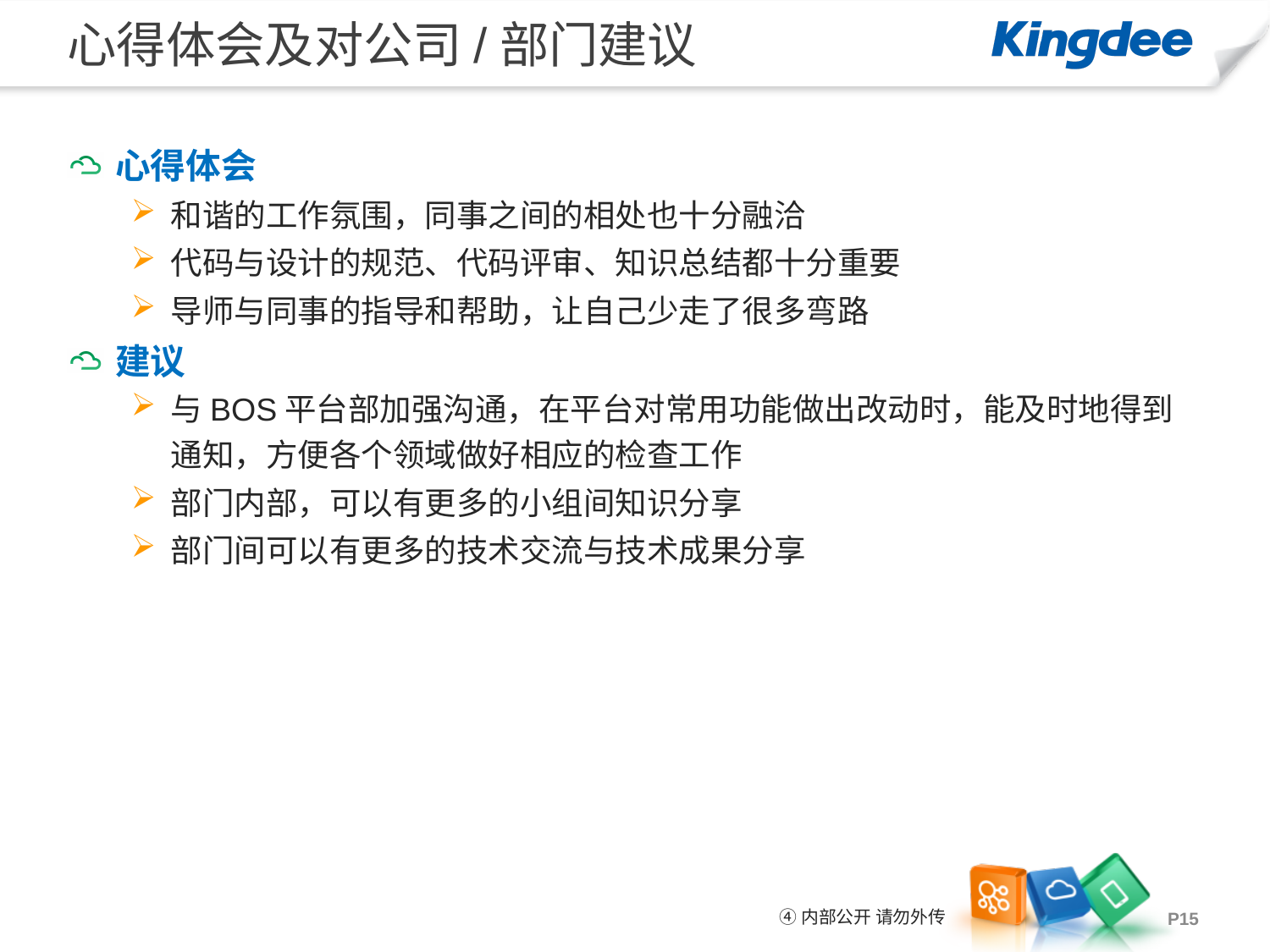

# 心得体会及对公司/部门建议
心得体会
和谐的工作氛围，同事之间的相处也十分融洽
代码与设计的规范、代码评审、知识总结都十分重要
导师与同事的指导和帮助，让自己少走了很多弯路
建议
与BOS平台部加强沟通，在平台对常用功能做出改动时，能及时地得到通知，方便各个领域做好相应的检查工作
部门内部，可以有更多的小组间知识分享
部门间可以有更多的技术交流与技术成果分享